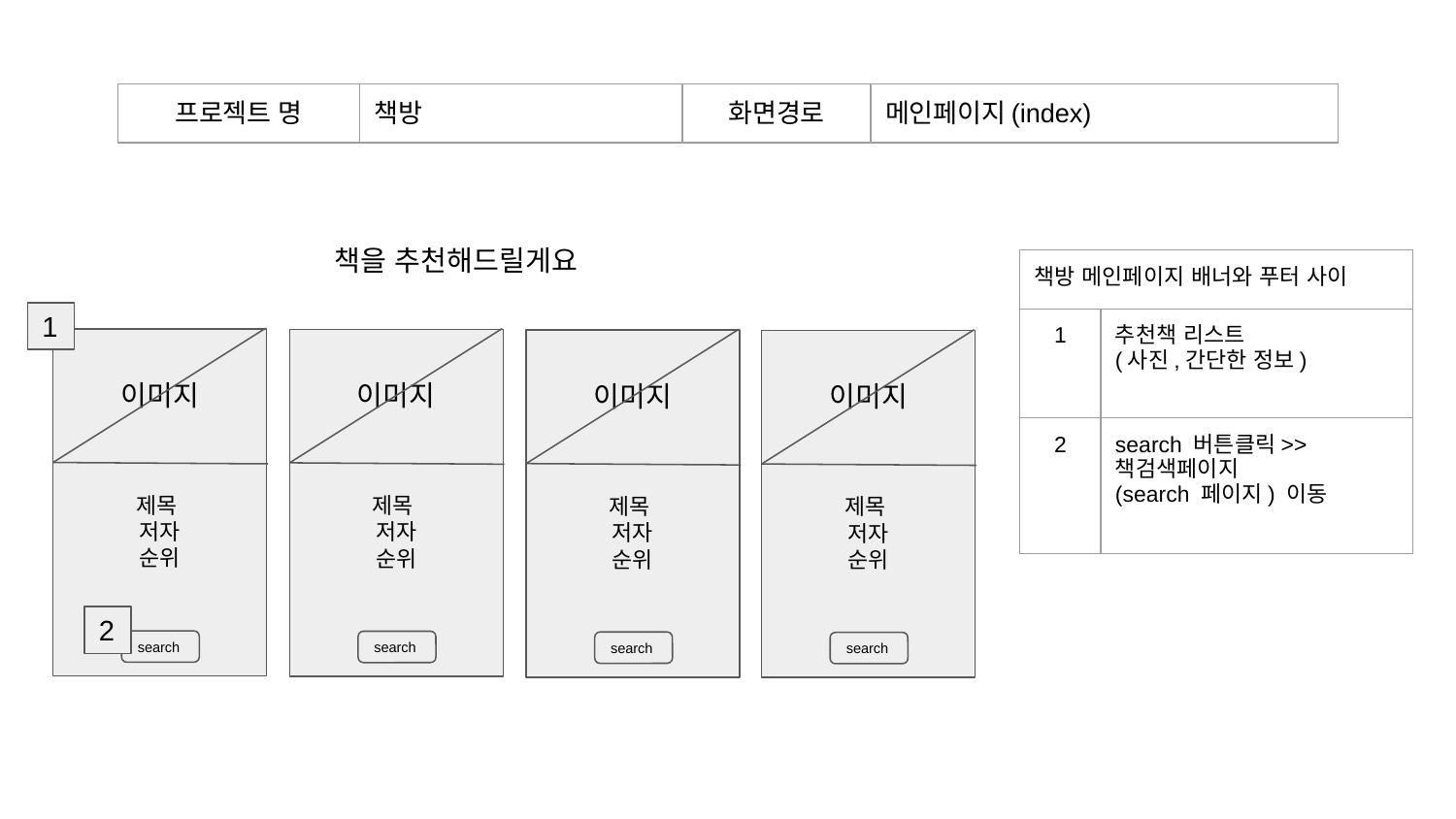

| 프로젝트 명 | 책방 | 화면경로 | 메인페이지(index) |
| --- | --- | --- | --- |
책을 추천해드릴게요
| 책방 메인페이지 배너와 푸터 사이 |  |
| --- | --- |
| 1 | 추천책 리스트 (사진,간단한 정보) |
| 2 | search 버튼클릭>> 책검색페이지 (search 페이지) 이동 |
1

이미지

이미지

이미지

이미지
제목
저자
순위
제목
저자
순위
제목
저자
순위
제목
저자
순위
2
search
search
search
search